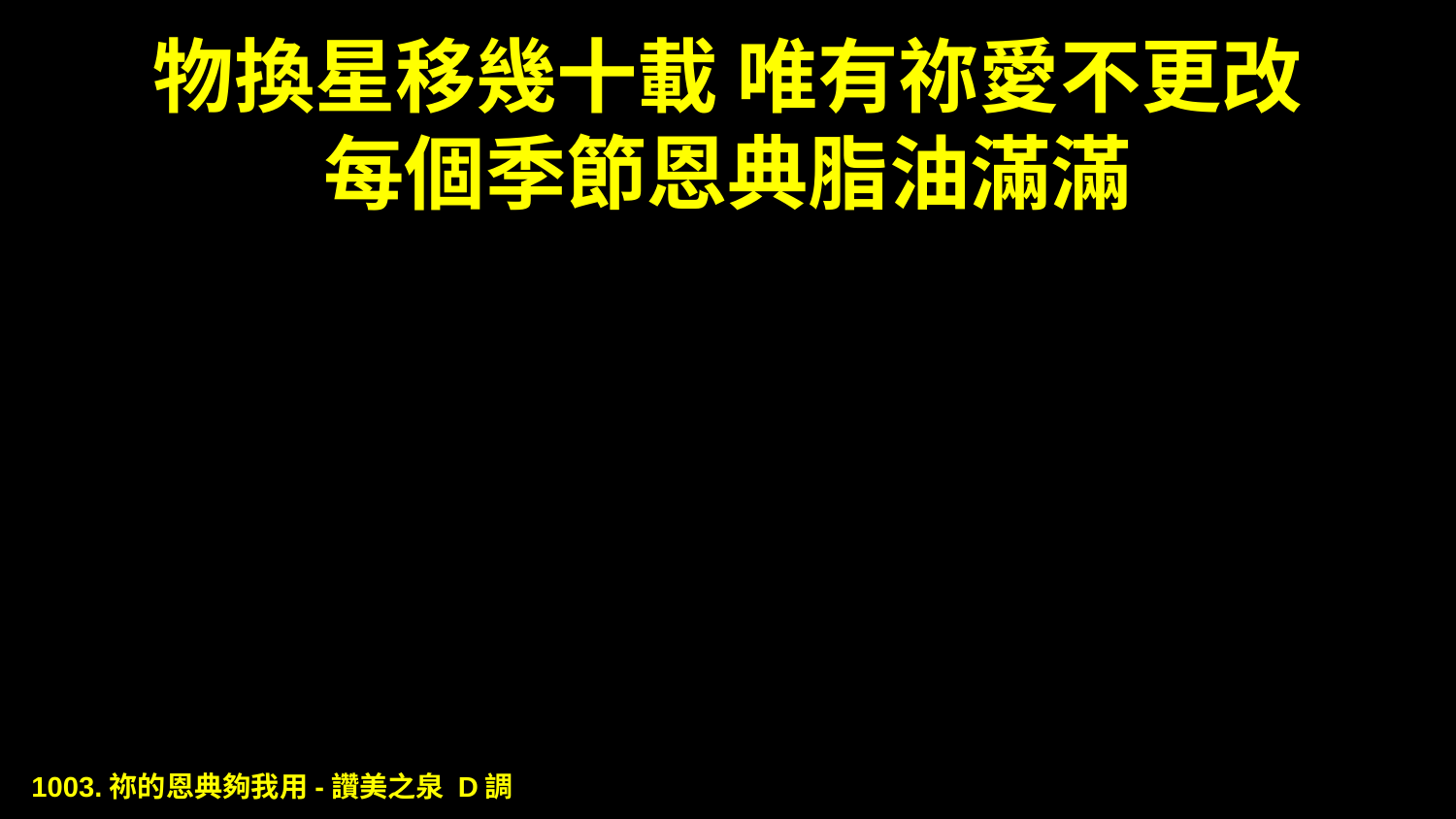

# 物換星移幾十載 唯有祢愛不更改 每個季節恩典脂油滿滿
1003.祢的恩典夠我用-讚美之泉 D調